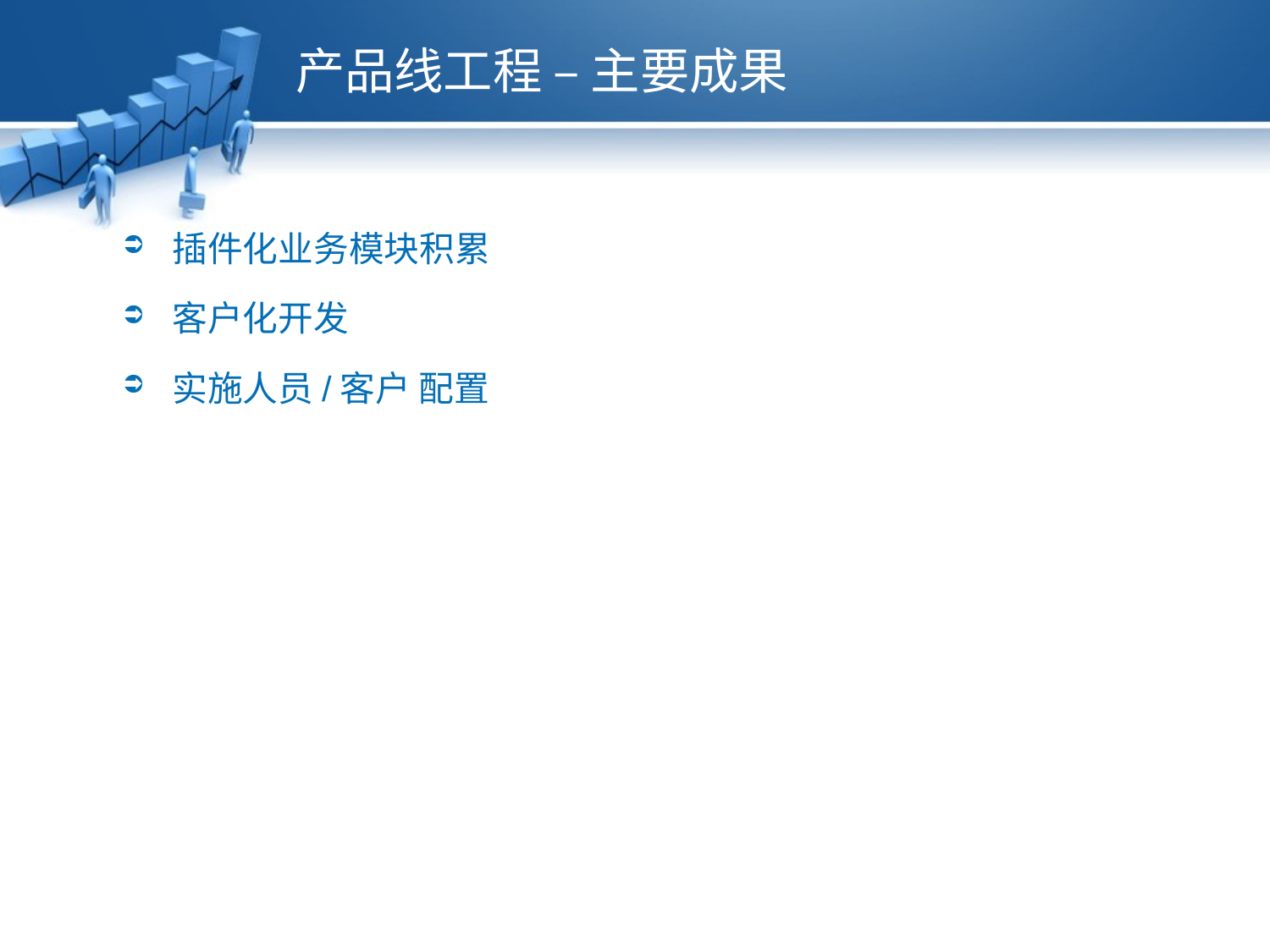

# 产品线工程 – 主要成果
插件化业务模块积累
客户化开发
实施人员/客户 配置